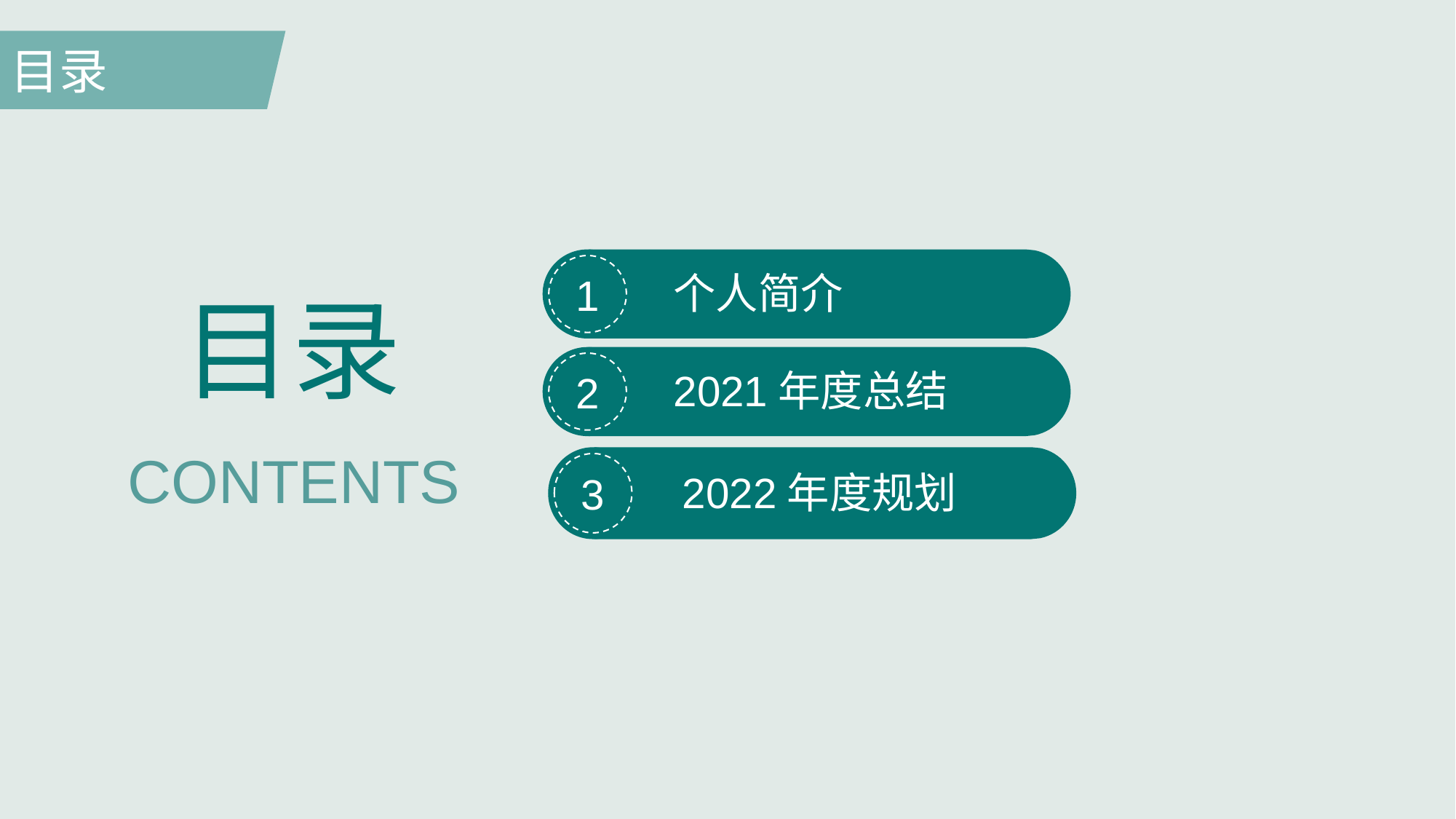

目录
1

个人简介
目录
2

2021年度总结
CONTENTS
3

2022年度规划